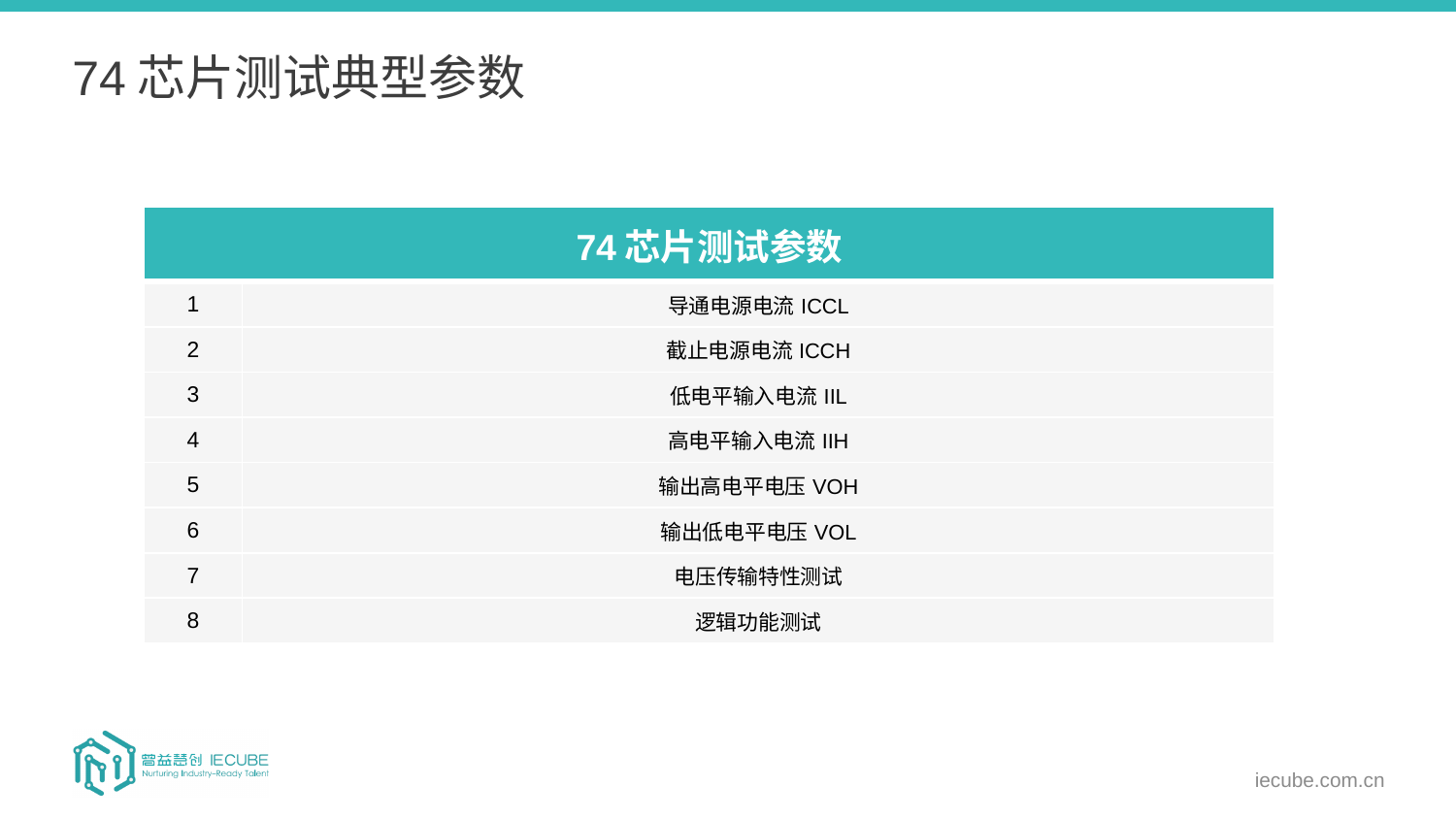

# 74芯片测试典型参数
| 74芯片测试参数 |  |
| --- | --- |
| 1 | 导通电源电流ICCL |
| 2 | 截止电源电流ICCH |
| 3 | 低电平输入电流IIL |
| 4 | 高电平输入电流IIH |
| 5 | 输出高电平电压VOH |
| 6 | 输出低电平电压VOL |
| 7 | 电压传输特性测试 |
| 8 | 逻辑功能测试 |